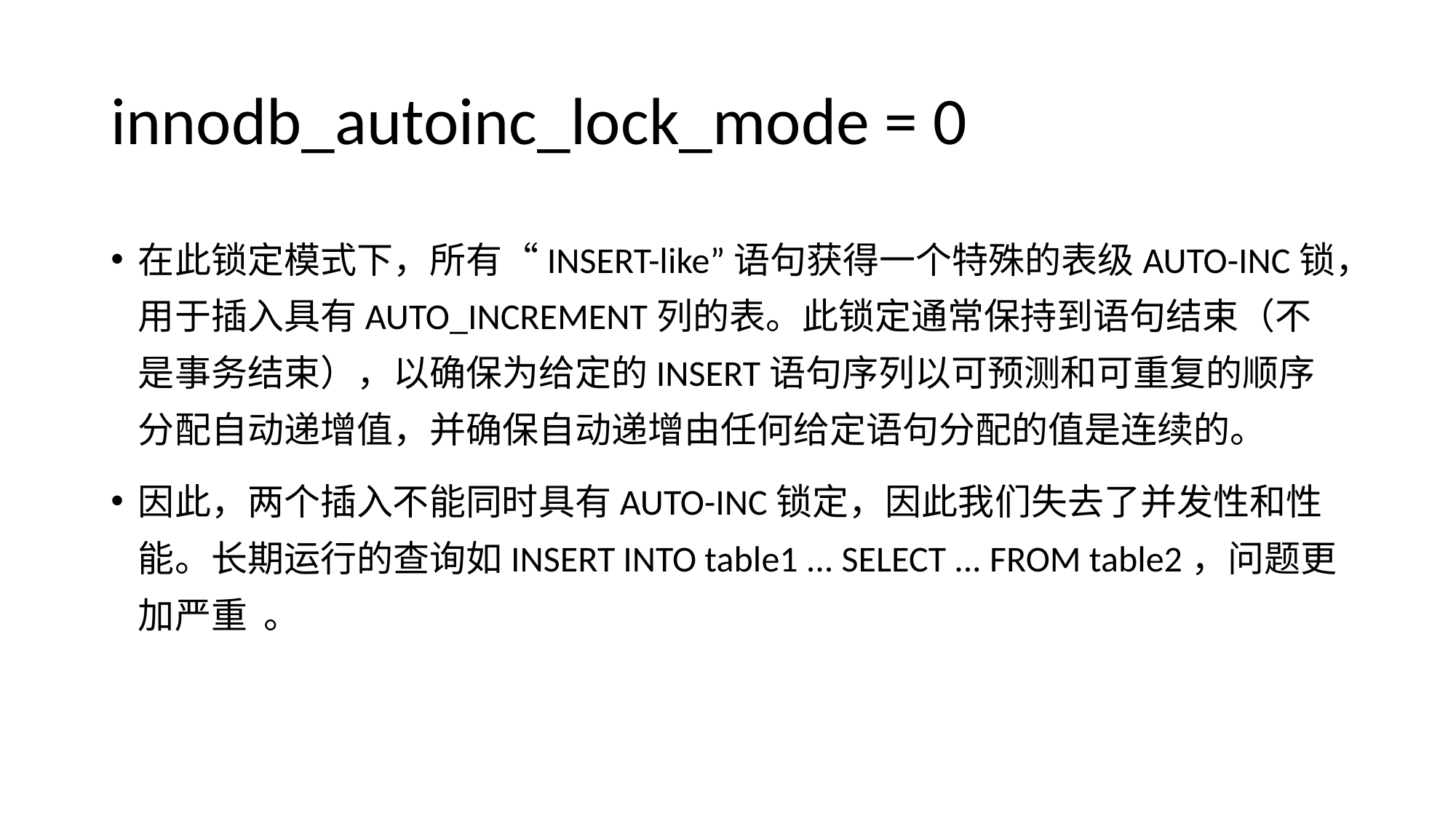

# innodb_autoinc_lock_mode = 0
在此锁定模式下，所有“INSERT-like”语句获得一个特殊的表级AUTO-INC锁，用于插入具有AUTO_INCREMENT列的表。此锁定通常保持到语句结束（不是事务结束），以确保为给定的INSERT语句序列以可预测和可重复的顺序分配自动递增值，并确保自动递增由任何给定语句分配的值是连续的。
因此，两个插入不能同时具有AUTO-INC锁定，因此我们失去了并发性和性能。长期运行的查询如INSERT INTO table1 ... SELECT ... FROM table2，问题更加严重  。